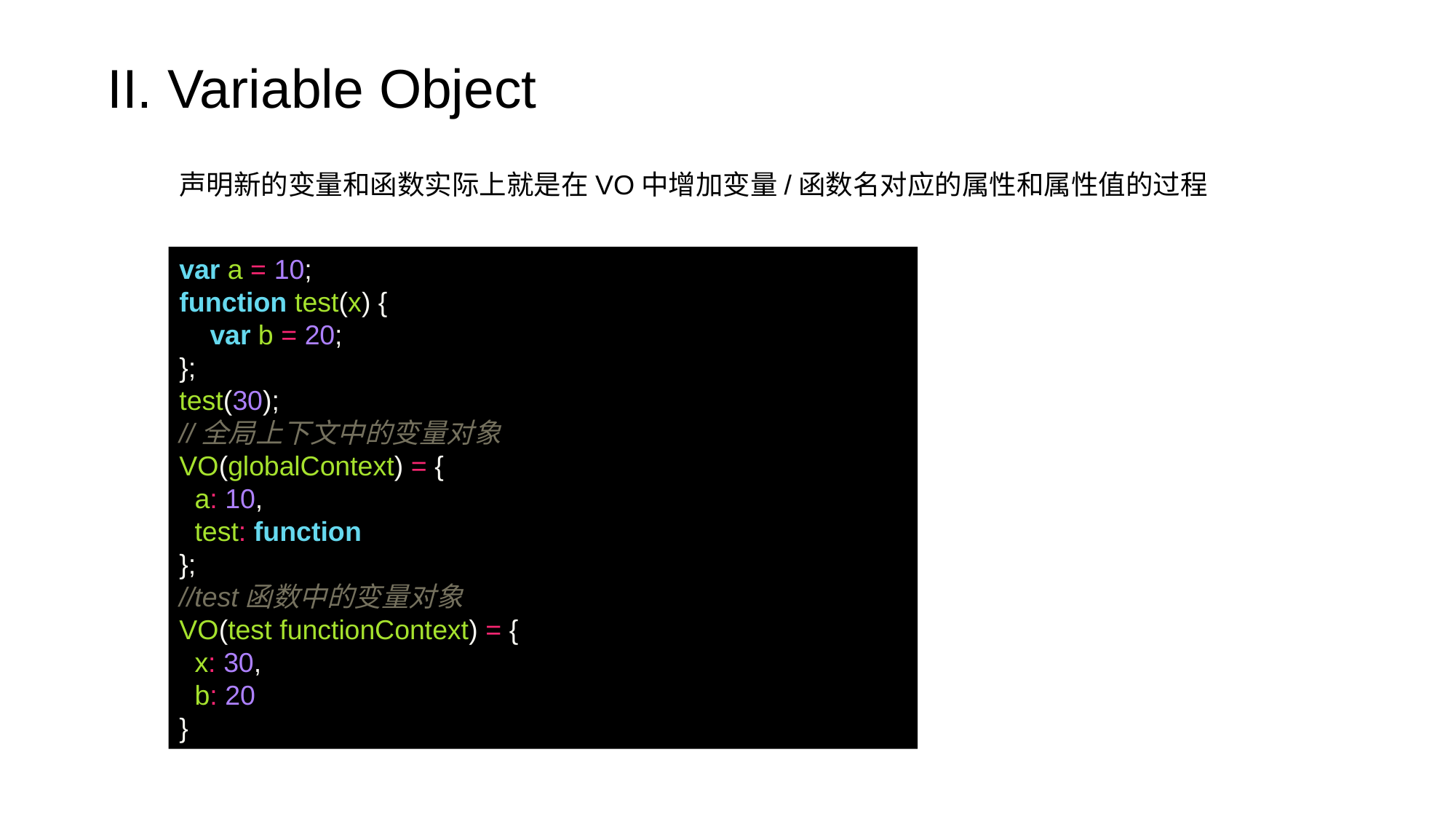

II. Variable Object
声明新的变量和函数实际上就是在VO中增加变量/函数名对应的属性和属性值的过程
var a = 10;
function test(x) {
    var b = 20;
};
test(30);
//全局上下文中的变量对象
VO(globalContext) = {
  a: 10,
  test: function
};
//test函数中的变量对象
VO(test functionContext) = {
  x: 30,
  b: 20
}